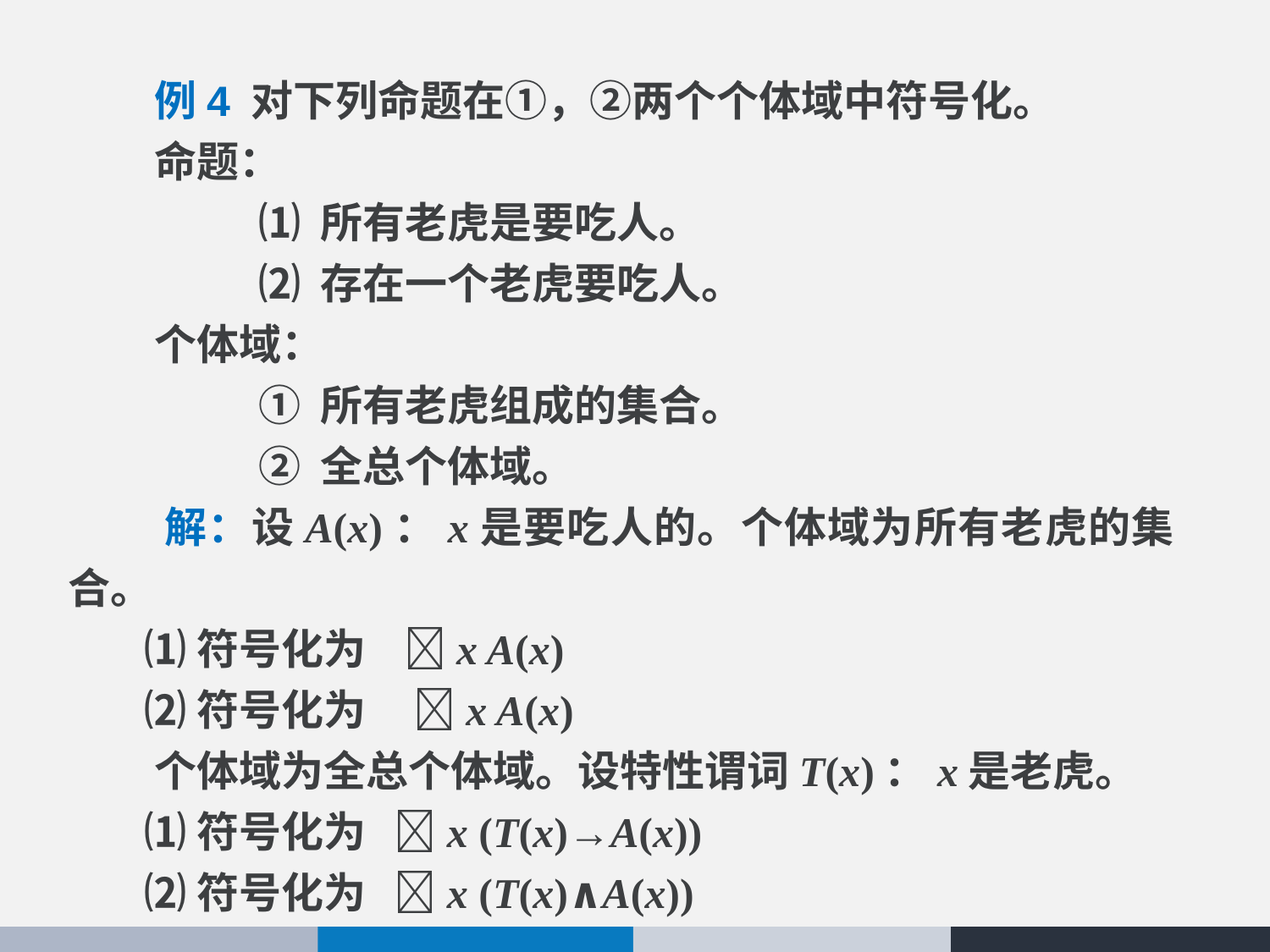

例4 对下列命题在①，②两个个体域中符号化。
        命题：
                    ⑴ 所有老虎是要吃人。
                    ⑵ 存在一个老虎要吃人。
        个体域：
                    ① 所有老虎组成的集合。
                    ② 全总个体域。
        解：设A(x)：x是要吃人的。个体域为所有老虎的集合。
        ⑴符号化为    ∀x A(x)
        ⑵符号化为     ∃x A(x)
        个体域为全总个体域。设特性谓词T(x)：x是老虎。
        ⑴符号化为   ∀x (T(x)→A(x))
        ⑵符号化为   ∃x (T(x)∧A(x))